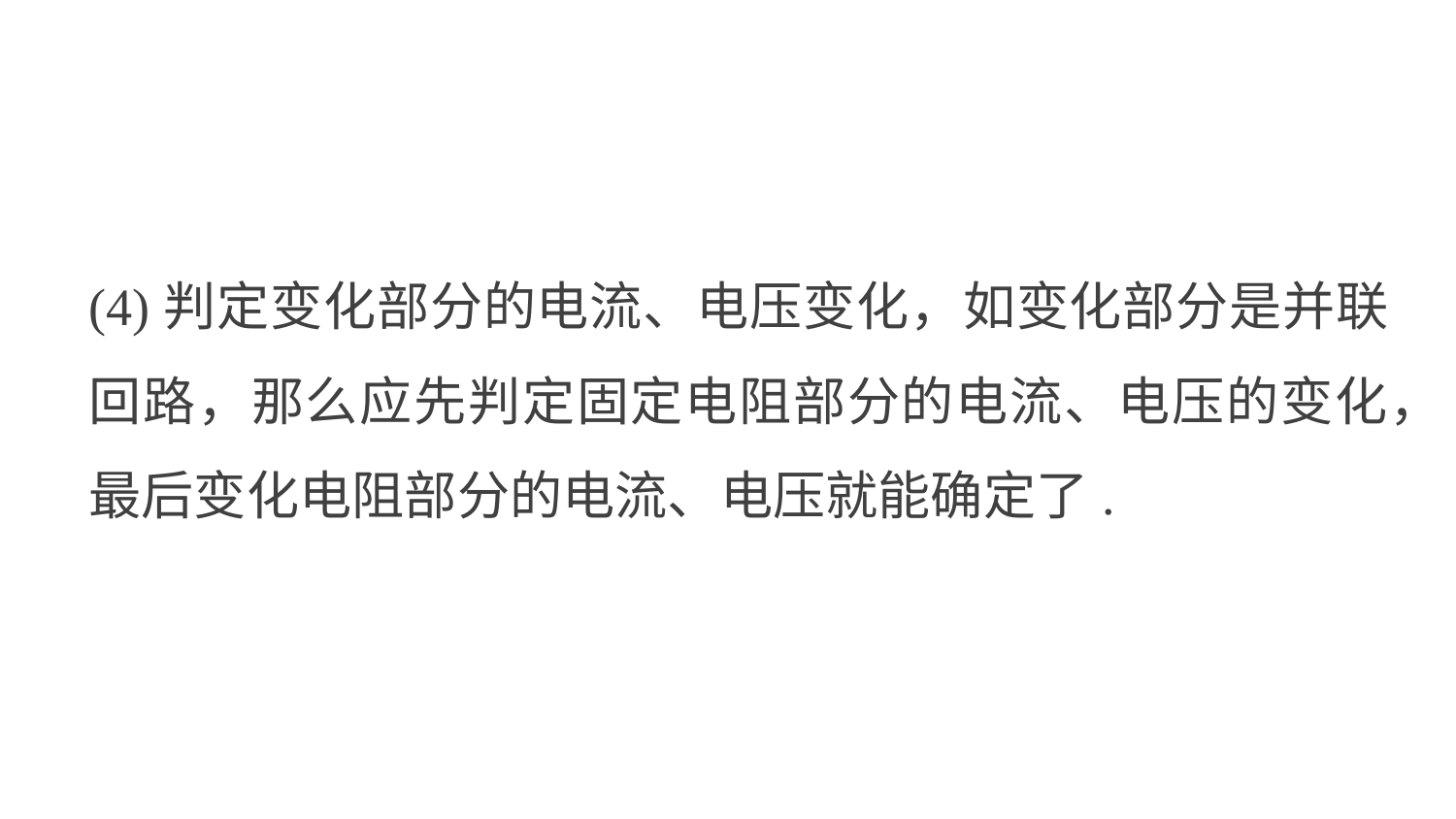

(4)判定变化部分的电流、电压变化，如变化部分是并联回路，那么应先判定固定电阻部分的电流、电压的变化，最后变化电阻部分的电流、电压就能确定了.